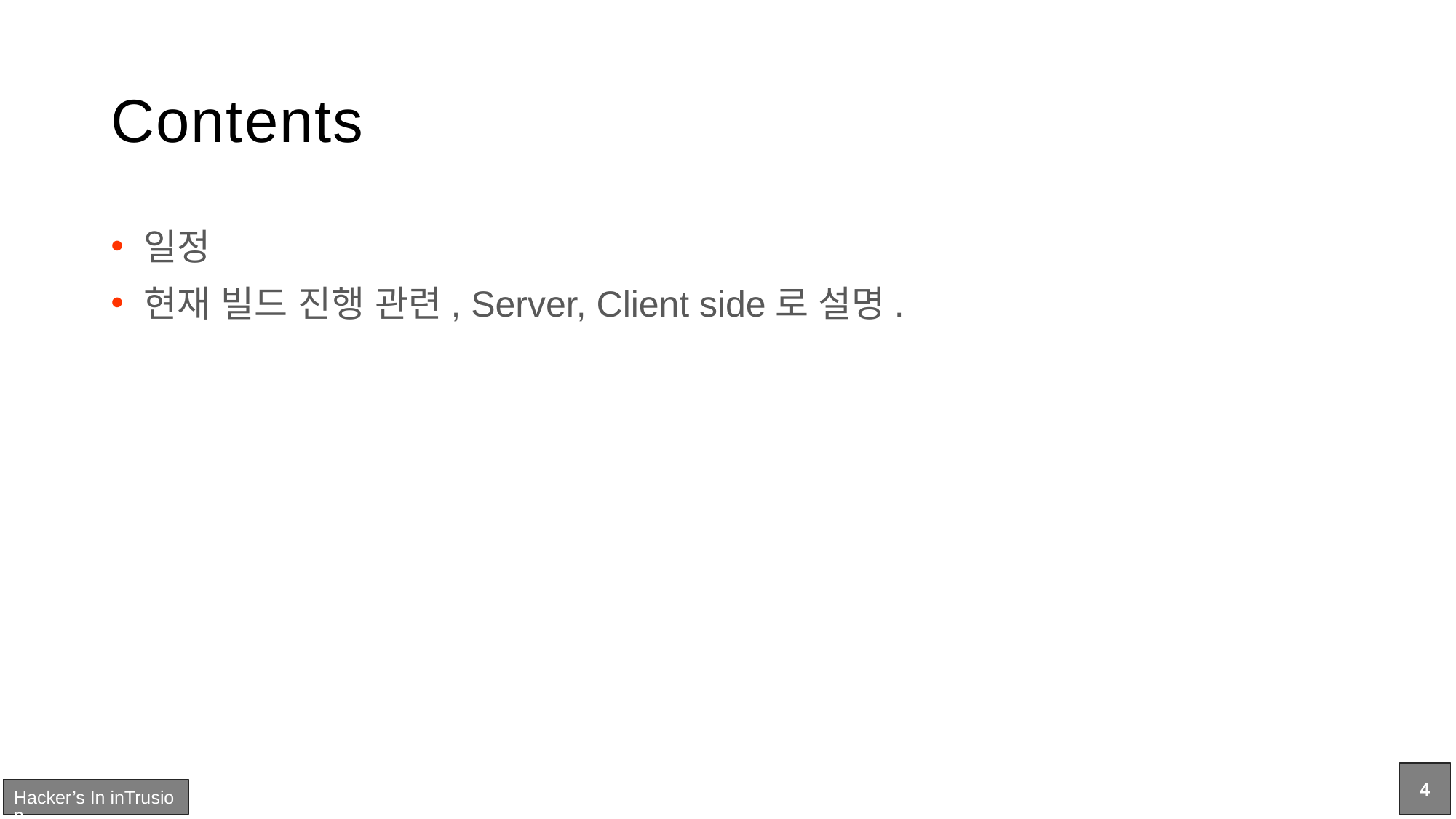

# Contents
일정
현재 빌드 진행 관련, Server, Client side로 설명.

4
Hacker’s In inTrusion